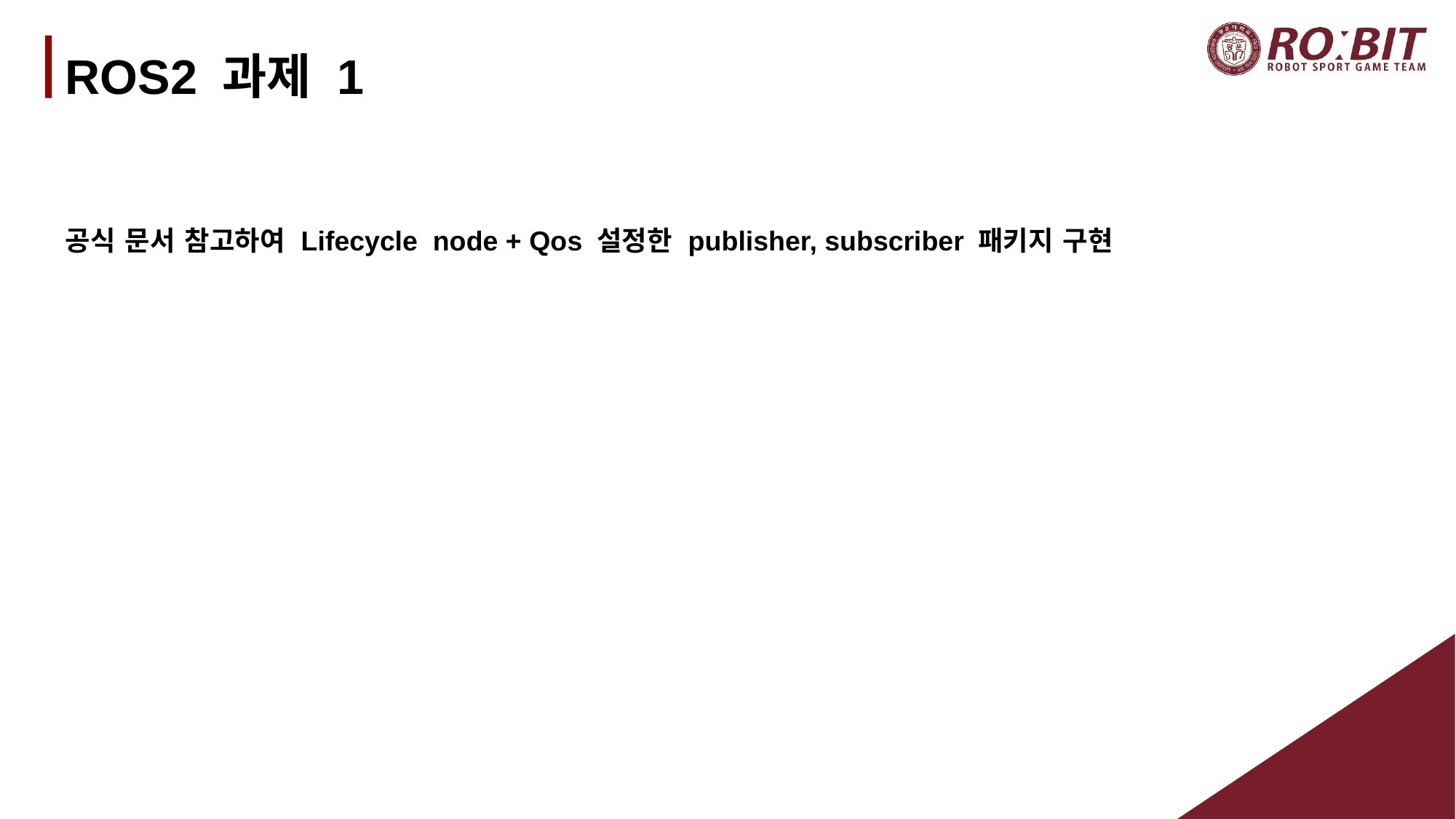

# ROS2 과제 1

공식 문서 참고하여 Lifecycle  node + Qos 설정한 publisher, subscriber 패키지 구현